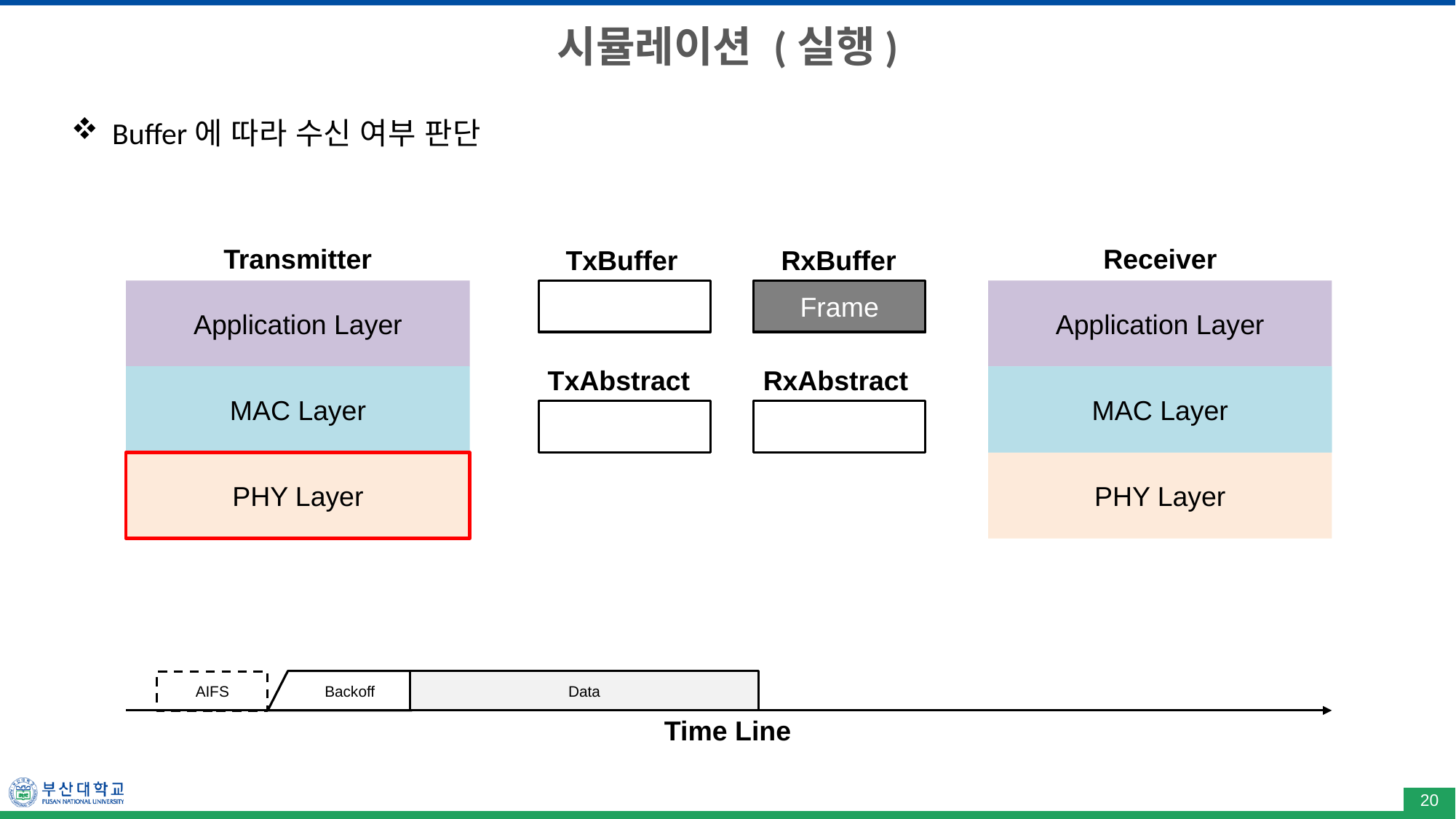

# 시뮬레이션 (실행)
Buffer에 따라 수신 여부 판단
Transmitter
Receiver
TxBuffer
RxBuffer
Application Layer

Frame

Application Layer
TxAbstract
RxAbstract
MAC Layer
MAC Layer
MAC Layer

PHY Layer

PHY Layer
Backoff
Data
AIFS
Time Line
20